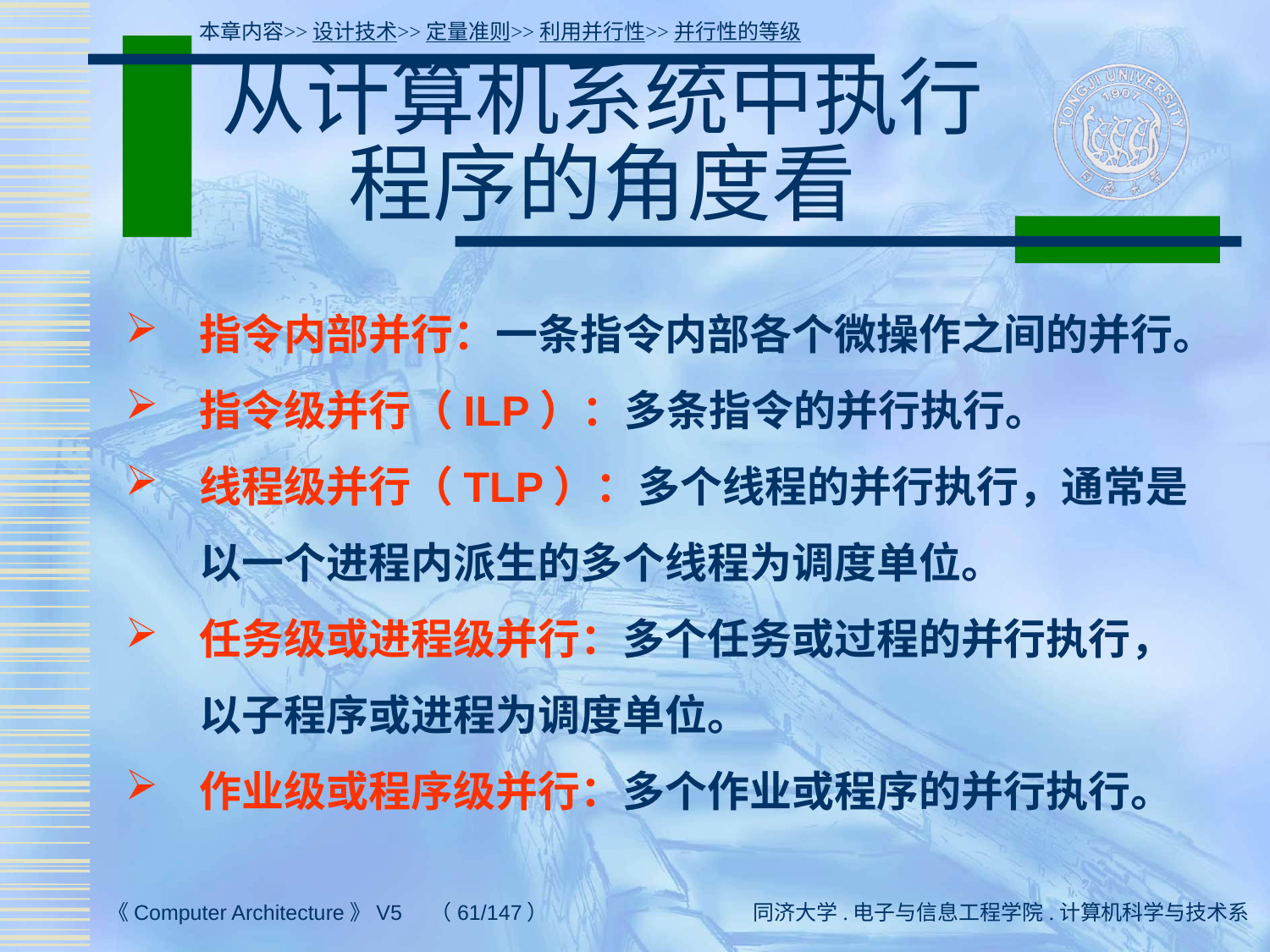

本章内容>>设计技术>>定量准则>>利用并行性>>并行性的等级
# 从计算机系统中执行程序的角度看
指令内部并行：一条指令内部各个微操作之间的并行。
指令级并行（ILP）：多条指令的并行执行。
线程级并行（TLP）：多个线程的并行执行，通常是以一个进程内派生的多个线程为调度单位。
任务级或进程级并行：多个任务或过程的并行执行，以子程序或进程为调度单位。
作业级或程序级并行：多个作业或程序的并行执行。